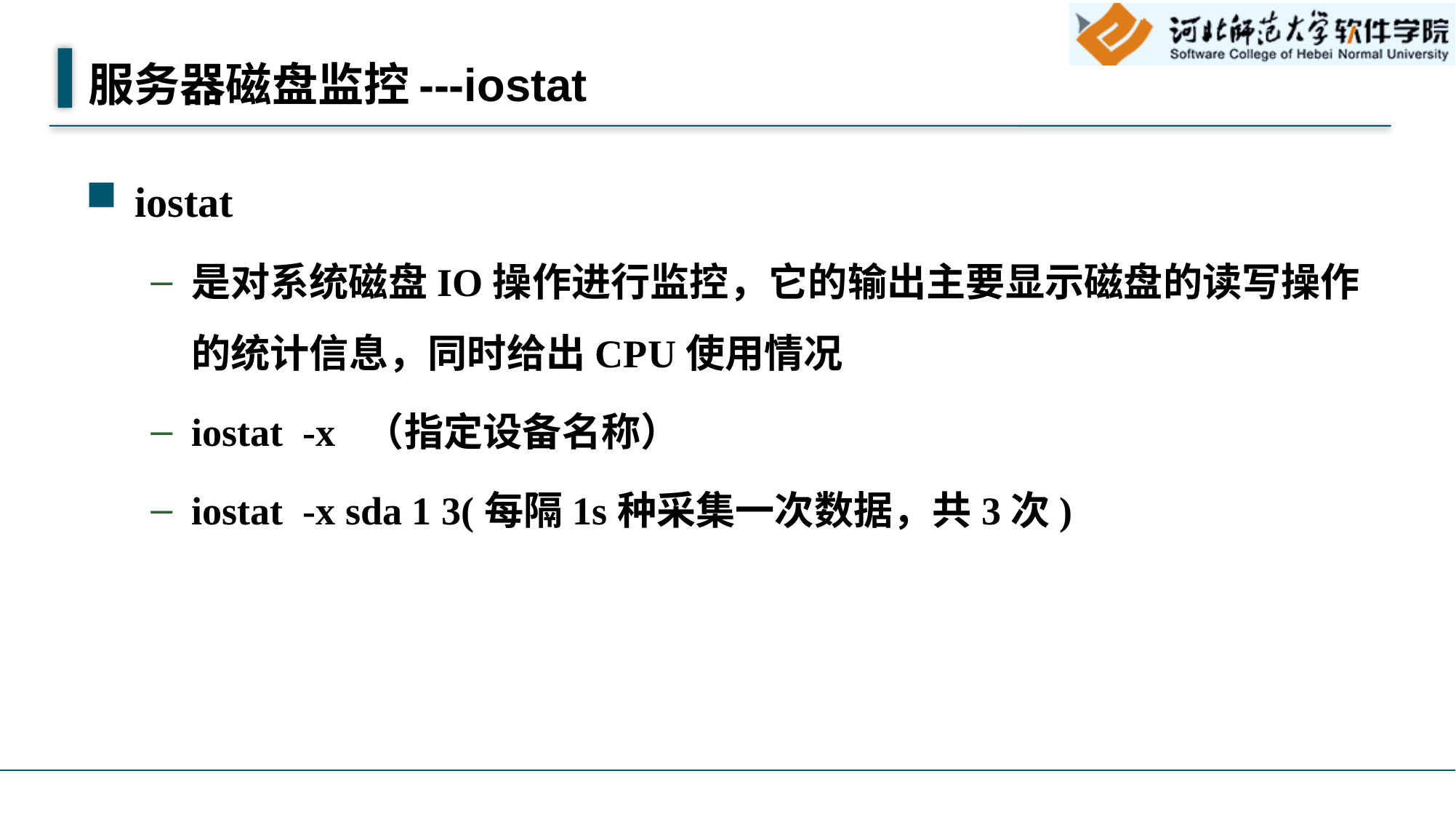

# 服务器磁盘监控---iostat
iostat
是对系统磁盘IO操作进行监控，它的输出主要显示磁盘的读写操作的统计信息，同时给出CPU使用情况
iostat  -x  （指定设备名称）
iostat  -x sda 1 3(每隔1s种采集一次数据，共3次)